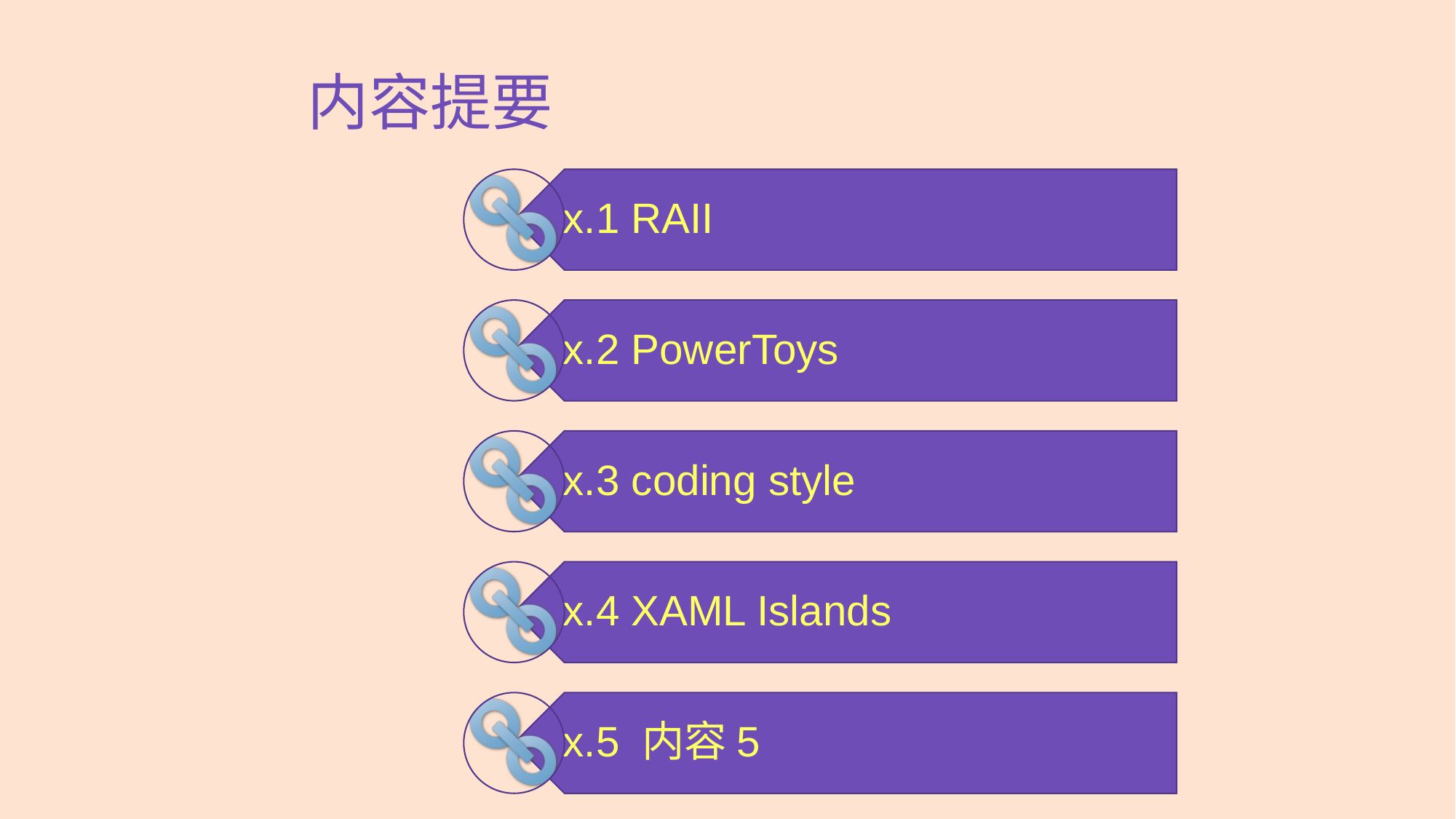

# 内容提要
x.1 RAII
x.2 PowerToys
x.3 coding style
x.4 XAML Islands
x.5 内容5